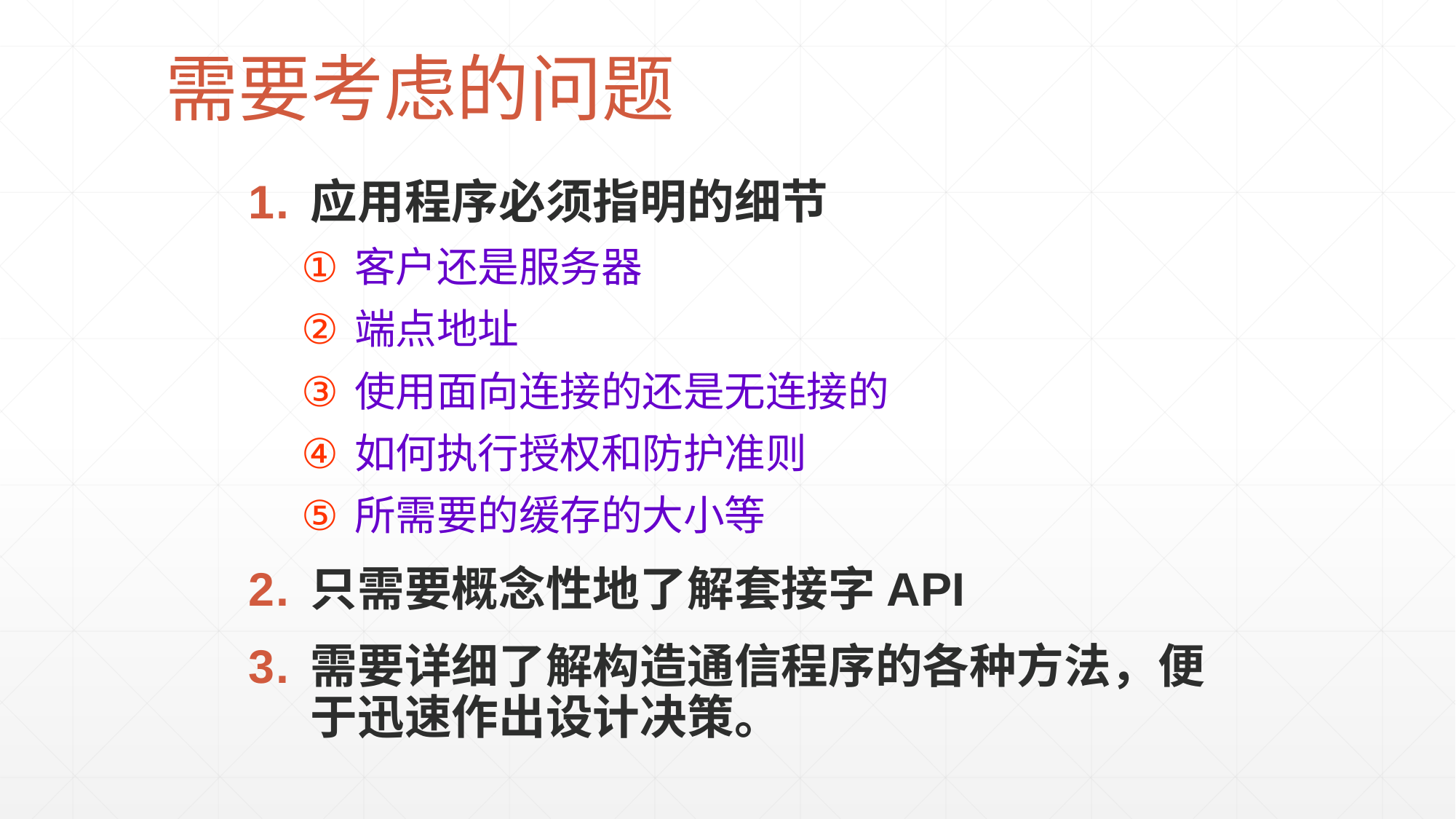

# 需要考虑的问题
应用程序必须指明的细节
客户还是服务器
端点地址
使用面向连接的还是无连接的
如何执行授权和防护准则
所需要的缓存的大小等
只需要概念性地了解套接字API
需要详细了解构造通信程序的各种方法，便于迅速作出设计决策。